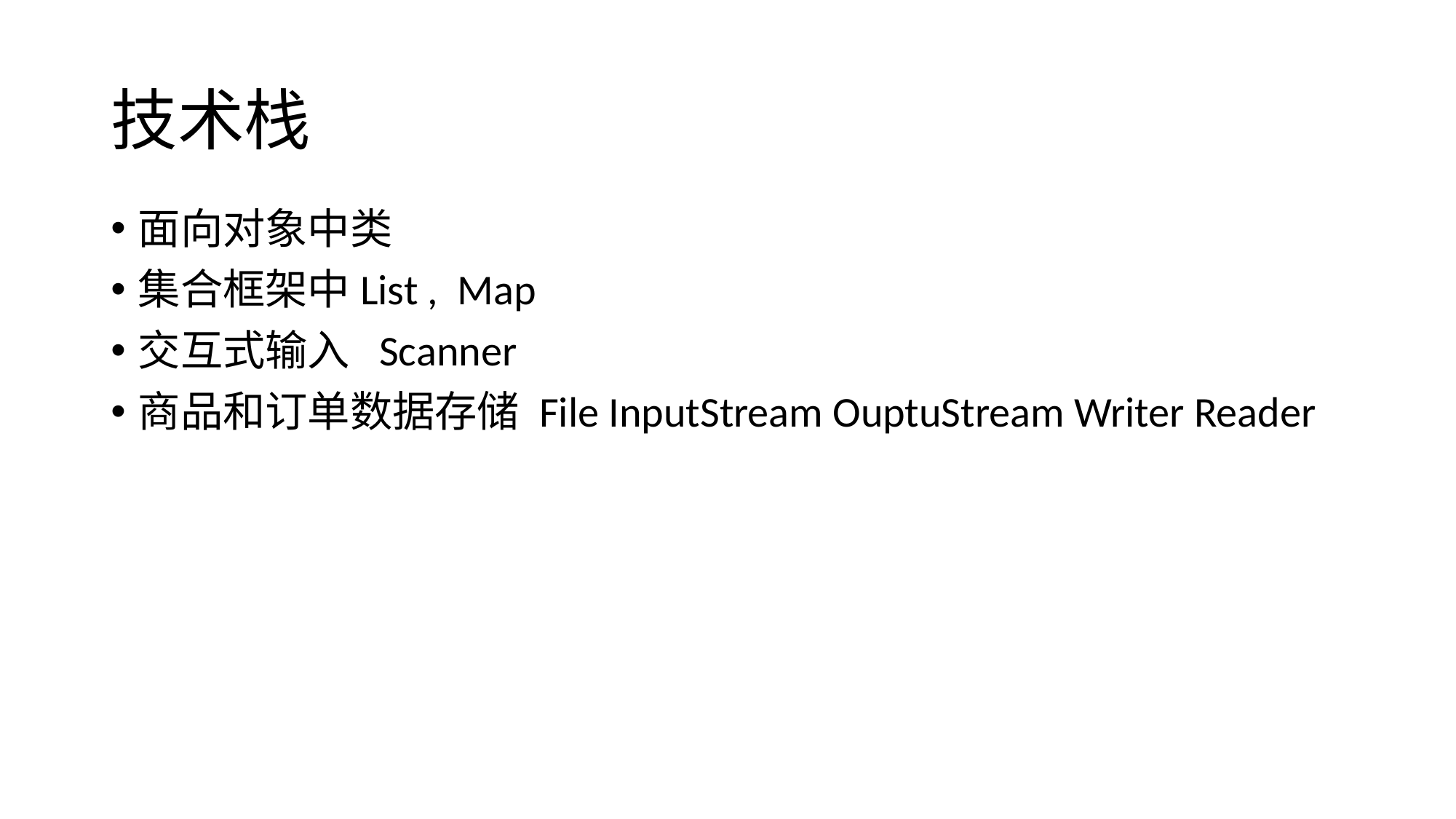

# 技术栈
面向对象中类
集合框架中List ,  Map
交互式输入  Scanner
商品和订单数据存储 File InputStream OuptuStream Writer Reader